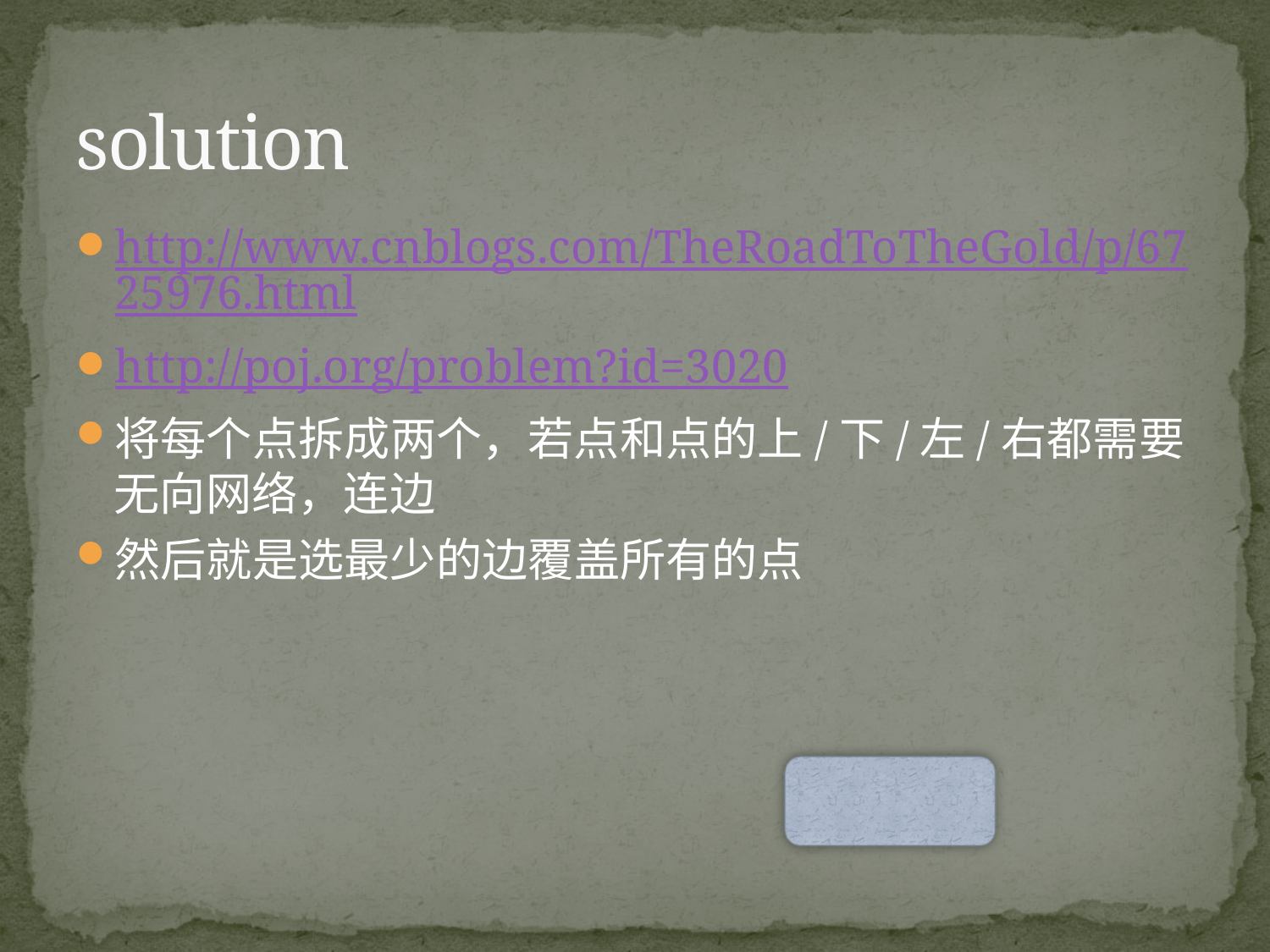

# solution
http://www.cnblogs.com/TheRoadToTheGold/p/6725976.html
http://poj.org/problem?id=3020
将每个点拆成两个，若点和点的上/下/左/右都需要无向网络，连边
然后就是选最少的边覆盖所有的点